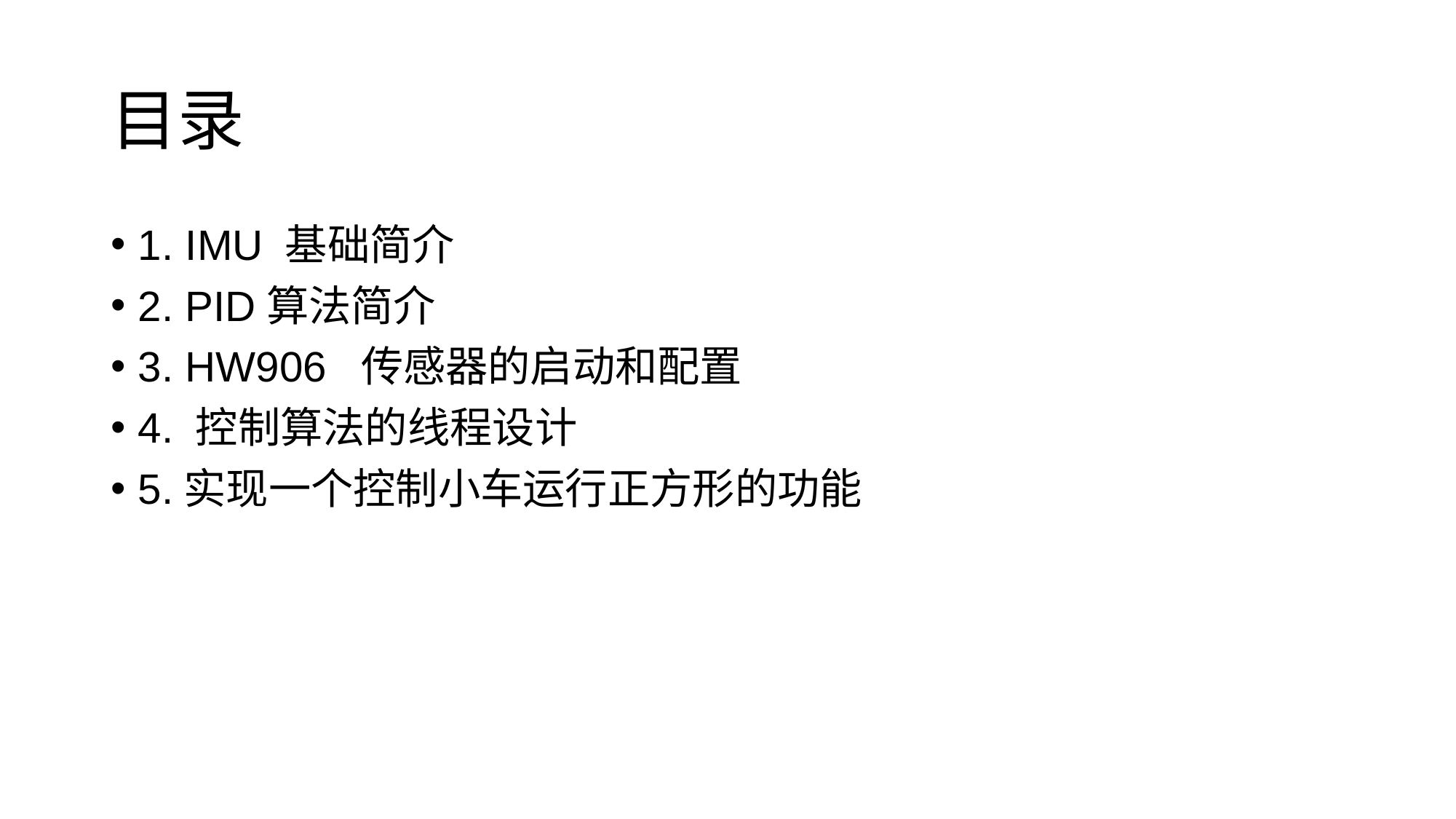

# 目录
1. IMU 基础简介
2. PID算法简介
3. HW906  传感器的启动和配置
4. 控制算法的线程设计
5.实现一个控制小车运行正方形的功能